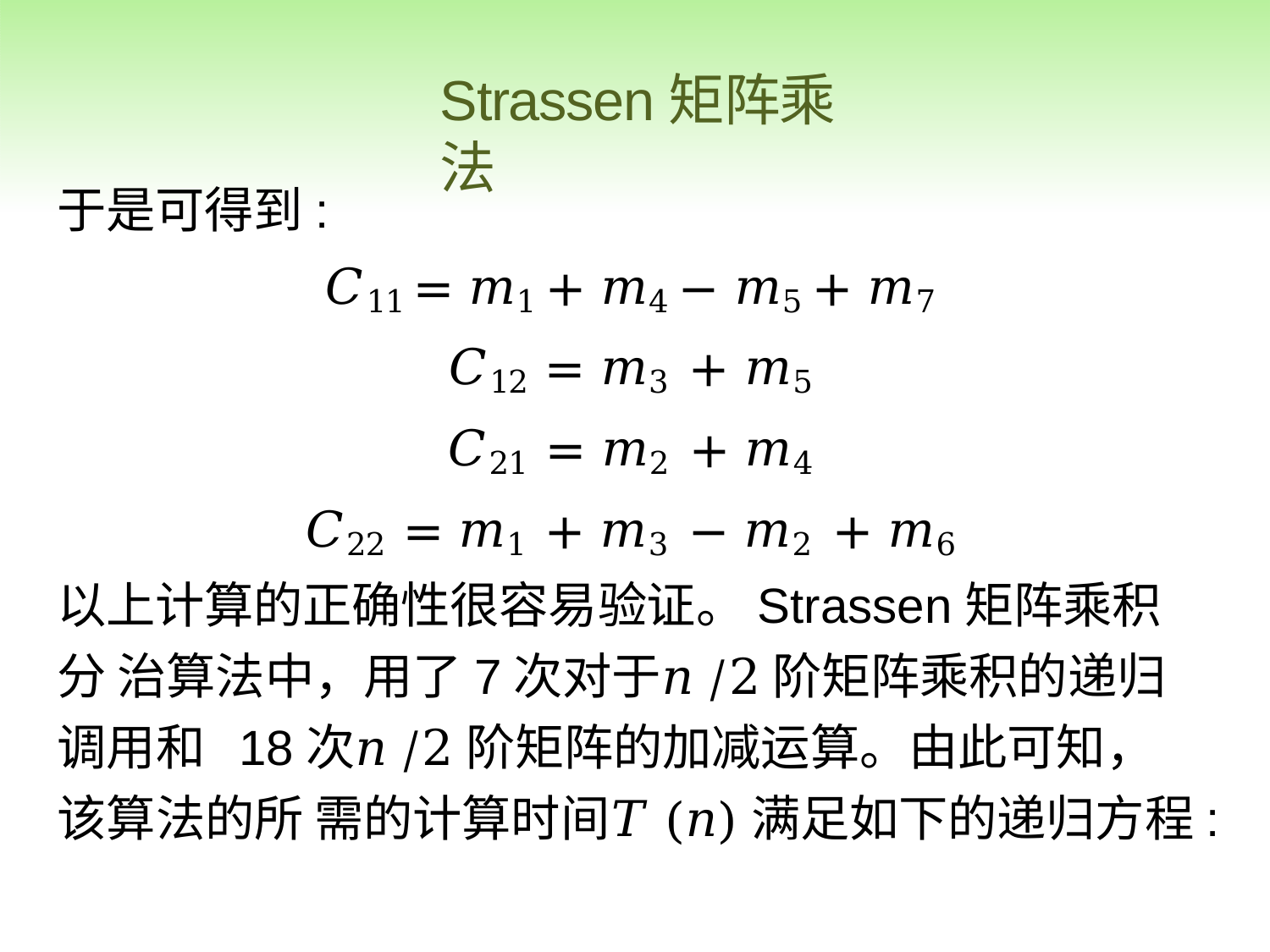

# Strassen矩阵乘法
于是可得到:
𝐶11 = 𝑚1 + 𝑚4 − 𝑚5 + 𝑚7
𝐶12  = 𝑚3  + 𝑚5
𝐶21  = 𝑚2  + 𝑚4
𝐶22  = 𝑚1  + 𝑚3  − 𝑚2  + 𝑚6
以上计算的正确性很容易验证。Strassen矩阵乘积分 治算法中，用了7次对于𝑛/2阶矩阵乘积的递归调用和  18次𝑛/2阶矩阵的加减运算。由此可知，该算法的所 需的计算时间𝑇(𝑛)满足如下的递归方程: